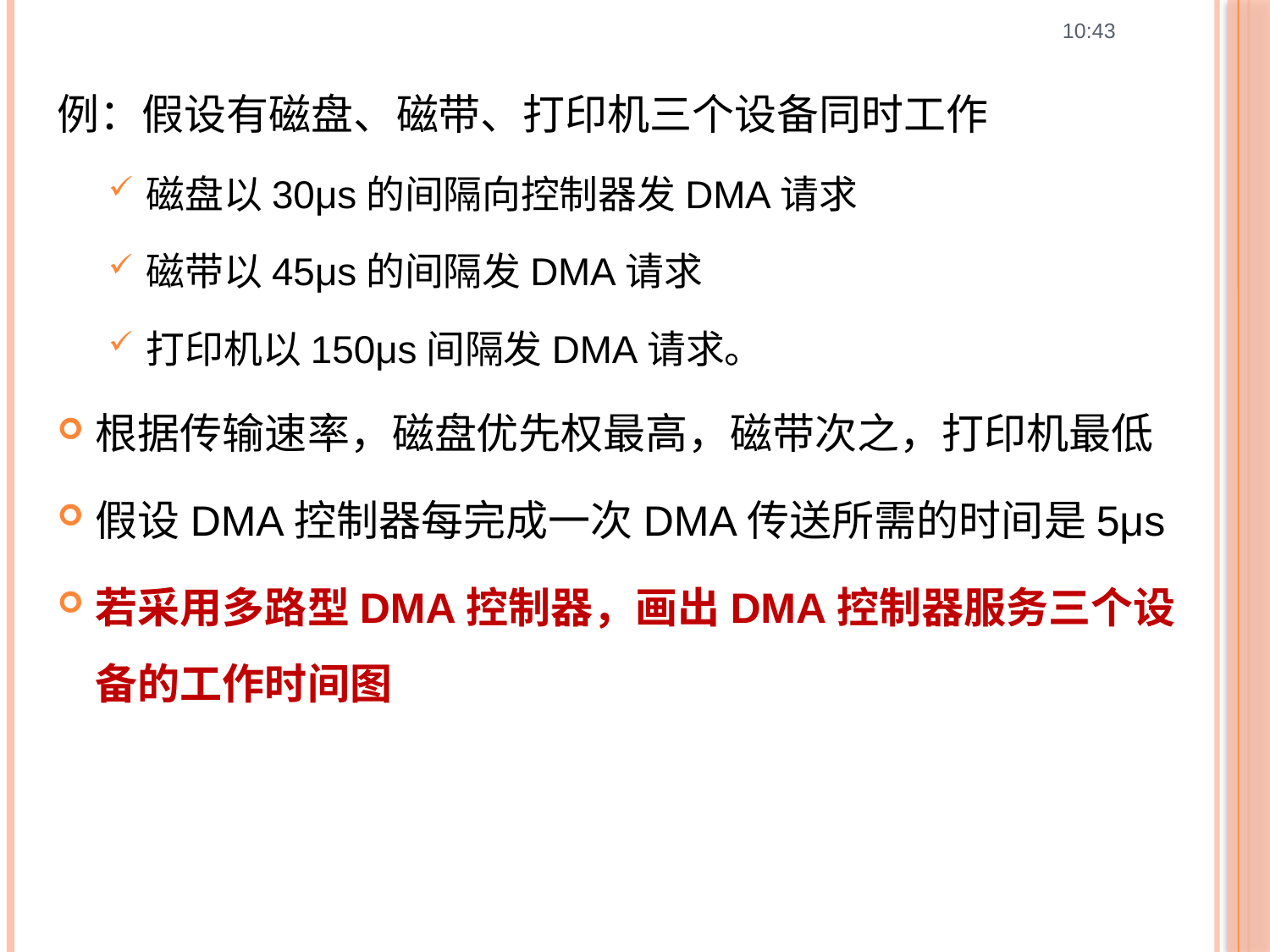

10:43
例：假设有磁盘、磁带、打印机三个设备同时工作
磁盘以30μs的间隔向控制器发DMA请求
磁带以45μs的间隔发DMA请求
打印机以150μs间隔发DMA请求。
根据传输速率，磁盘优先权最高，磁带次之，打印机最低
假设DMA控制器每完成一次DMA传送所需的时间是5μs
若采用多路型DMA控制器，画出DMA控制器服务三个设备的工作时间图